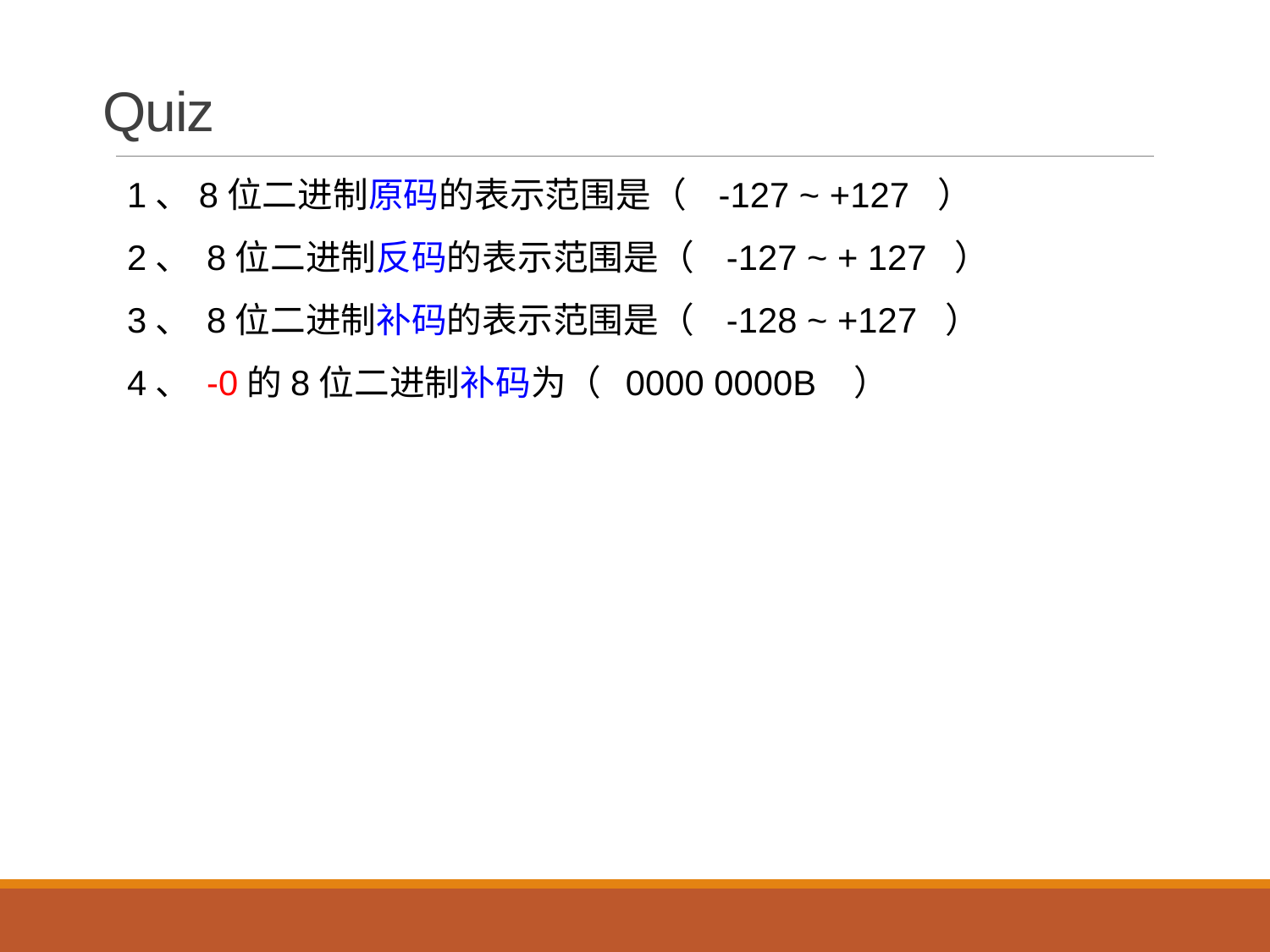

# Quiz
1、8位二进制原码的表示范围是（   -127 ~ +127  ）
2、 8位二进制反码的表示范围是（   -127 ~ + 127  ）
3、 8位二进制补码的表示范围是（   -128 ~ +127  ）
4、 -0的8位二进制补码为（  0000 0000B   ）